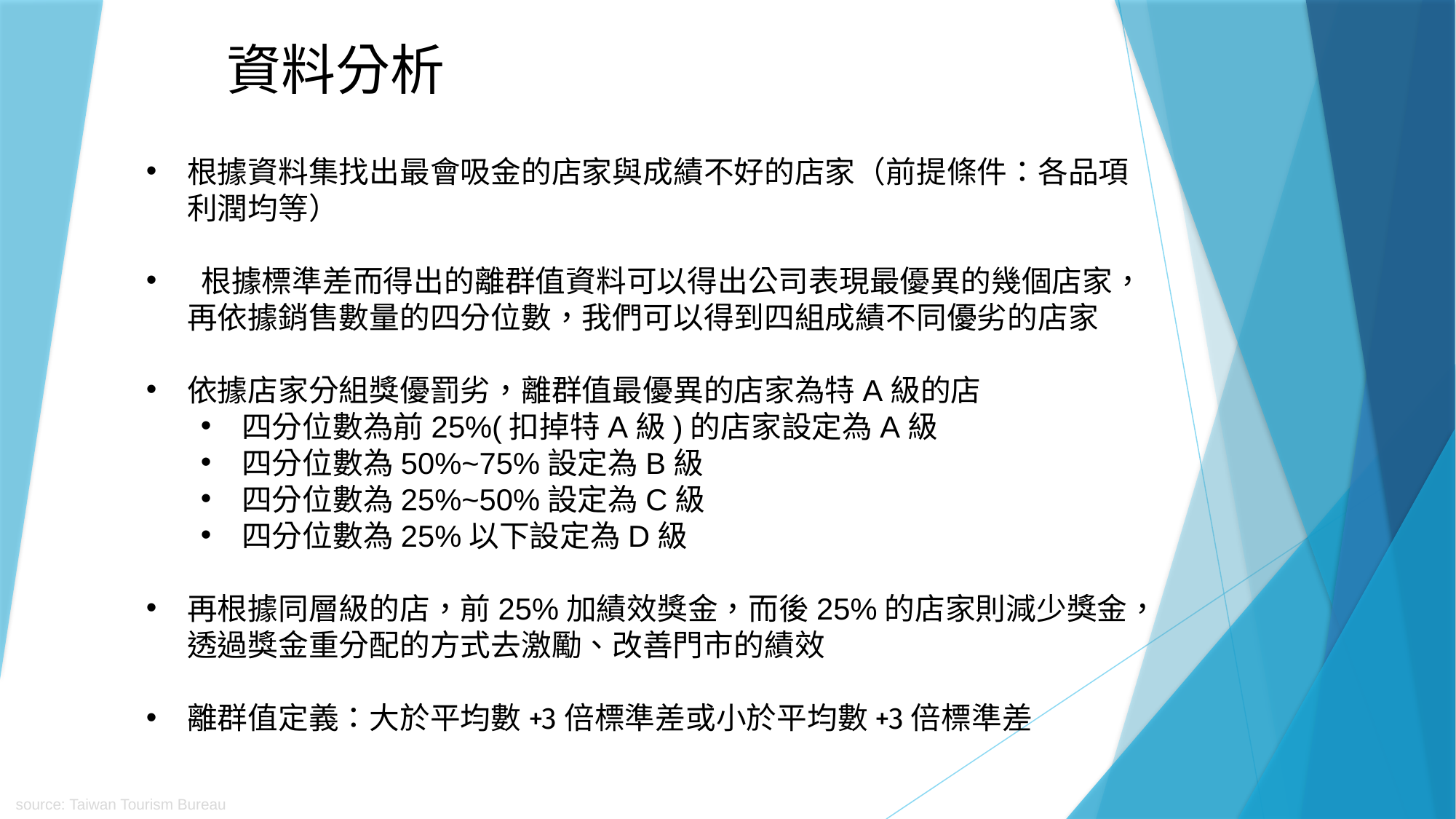

資料分析
根據資料集找出最會吸金的店家與成績不好的店家（前提條件：各品項利潤均等）

 根據標準差而得出的離群值資料可以得出公司表現最優異的幾個店家，再依據銷售數量的四分位數，我們可以得到四組成績不同優劣的店家

依據店家分組獎優罰劣，離群值最優異的店家為特A級的店
四分位數為前25%(扣掉特A級)的店家設定為A級
四分位數為50%~75%設定為B級
四分位數為25%~50%設定為C級
四分位數為25%以下設定為D級

再根據同層級的店，前25%加績效獎金，而後25%的店家則減少獎金，透過獎金重分配的方式去激勵、改善門市的績效

離群值定義：大於平均數+3倍標準差或小於平均數+3倍標準差
source: Taiwan Tourism Bureau